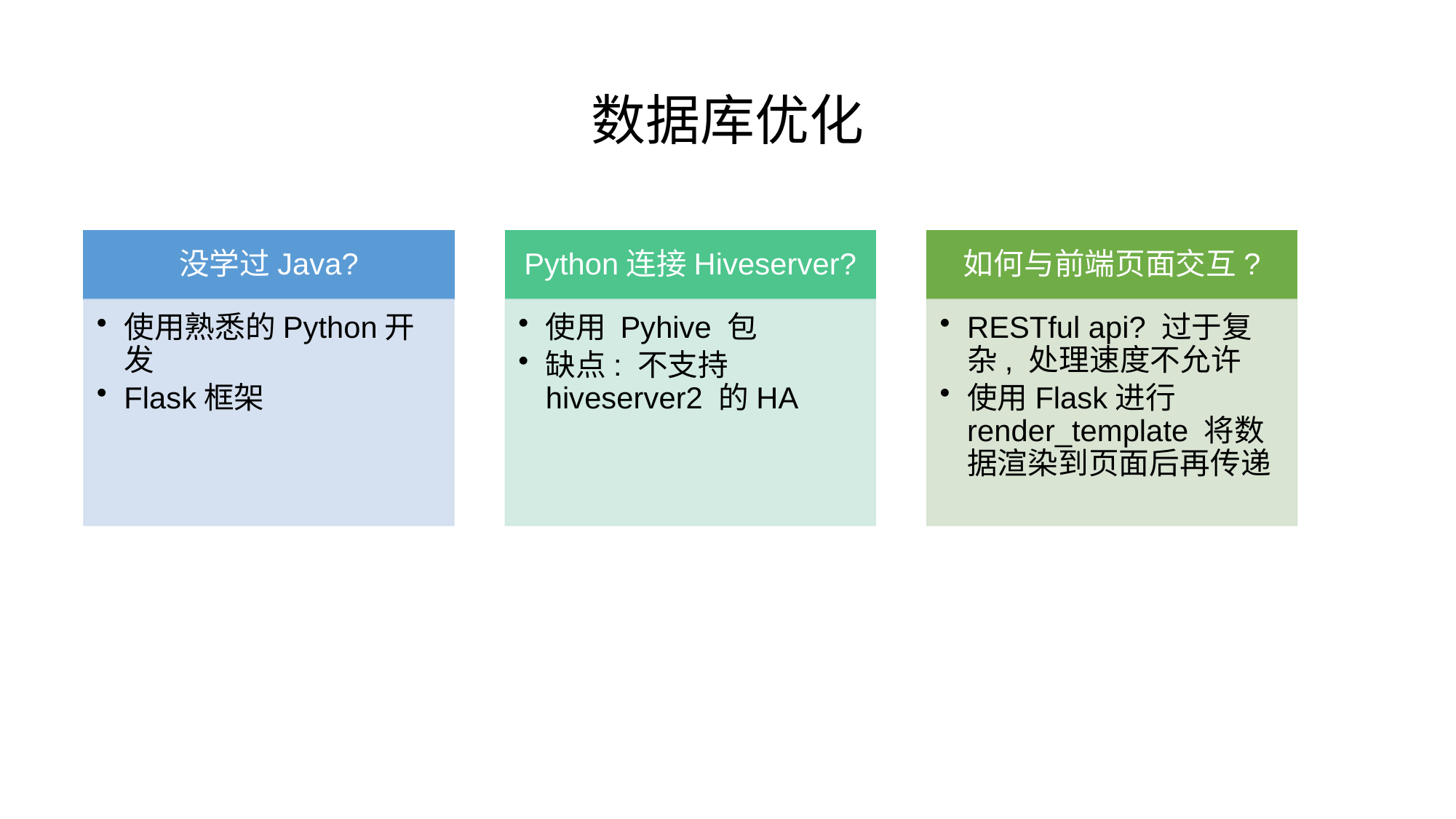

# 数据库优化
没学过Java?
使用熟悉的Python开发
Flask框架
Python连接Hiveserver?
使用 Pyhive 包
缺点: 不支持 hiveserver2 的HA
如何与前端页面交互?
RESTful api? 过于复杂, 处理速度不允许
使用Flask进行 render_template 将数据渲染到页面后再传递